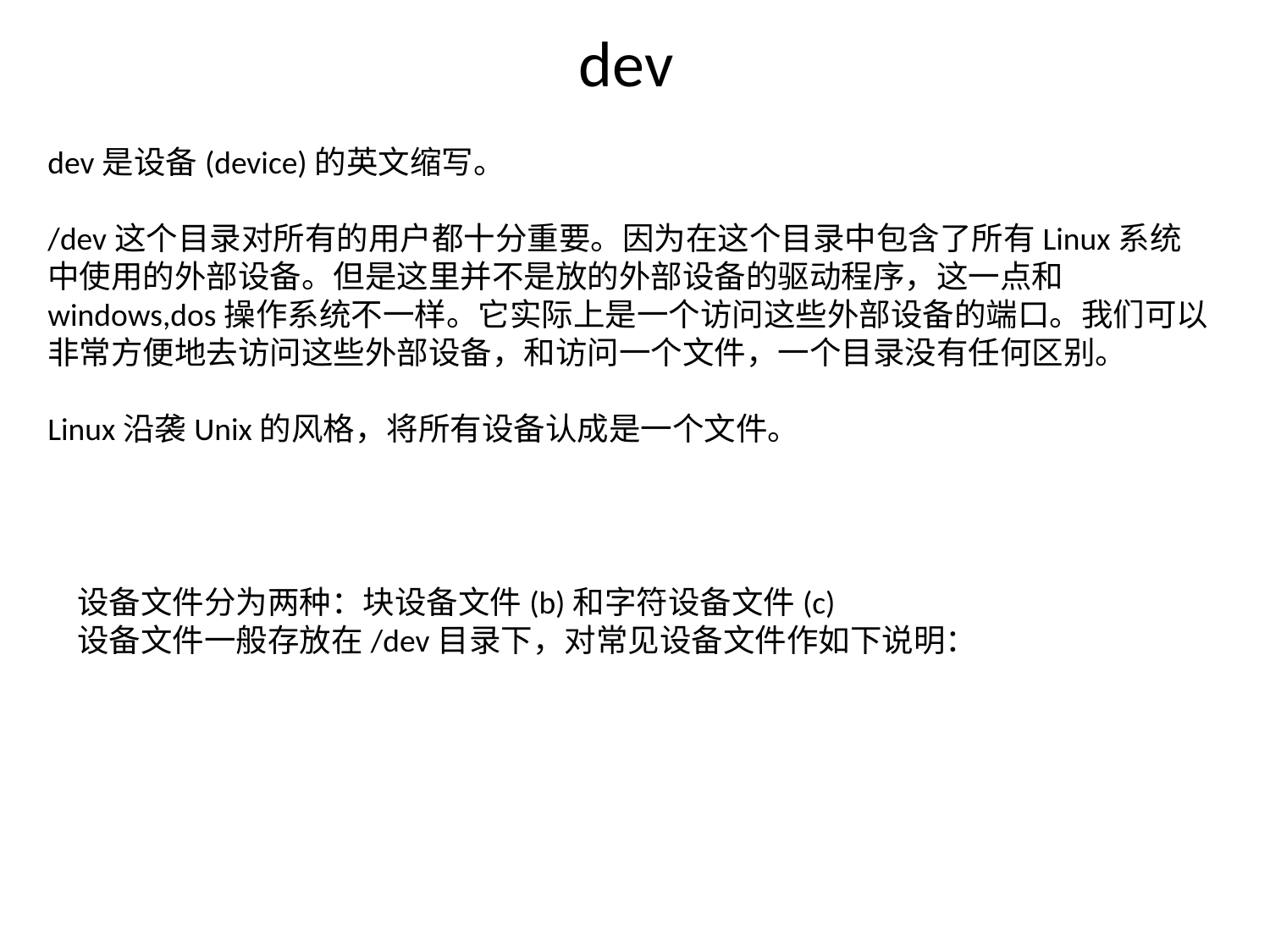

# dev
dev是设备(device)的英文缩写。

/dev这个目录对所有的用户都十分重要。因为在这个目录中包含了所有Linux系统中使用的外部设备。但是这里并不是放的外部设备的驱动程序，这一点和windows,dos操作系统不一样。它实际上是一个访问这些外部设备的端口。我们可以非常方便地去访问这些外部设备，和访问一个文件，一个目录没有任何区别。

Linux沿袭Unix的风格，将所有设备认成是一个文件。
设备文件分为两种：块设备文件(b)和字符设备文件(c)
设备文件一般存放在/dev目录下，对常见设备文件作如下说明：